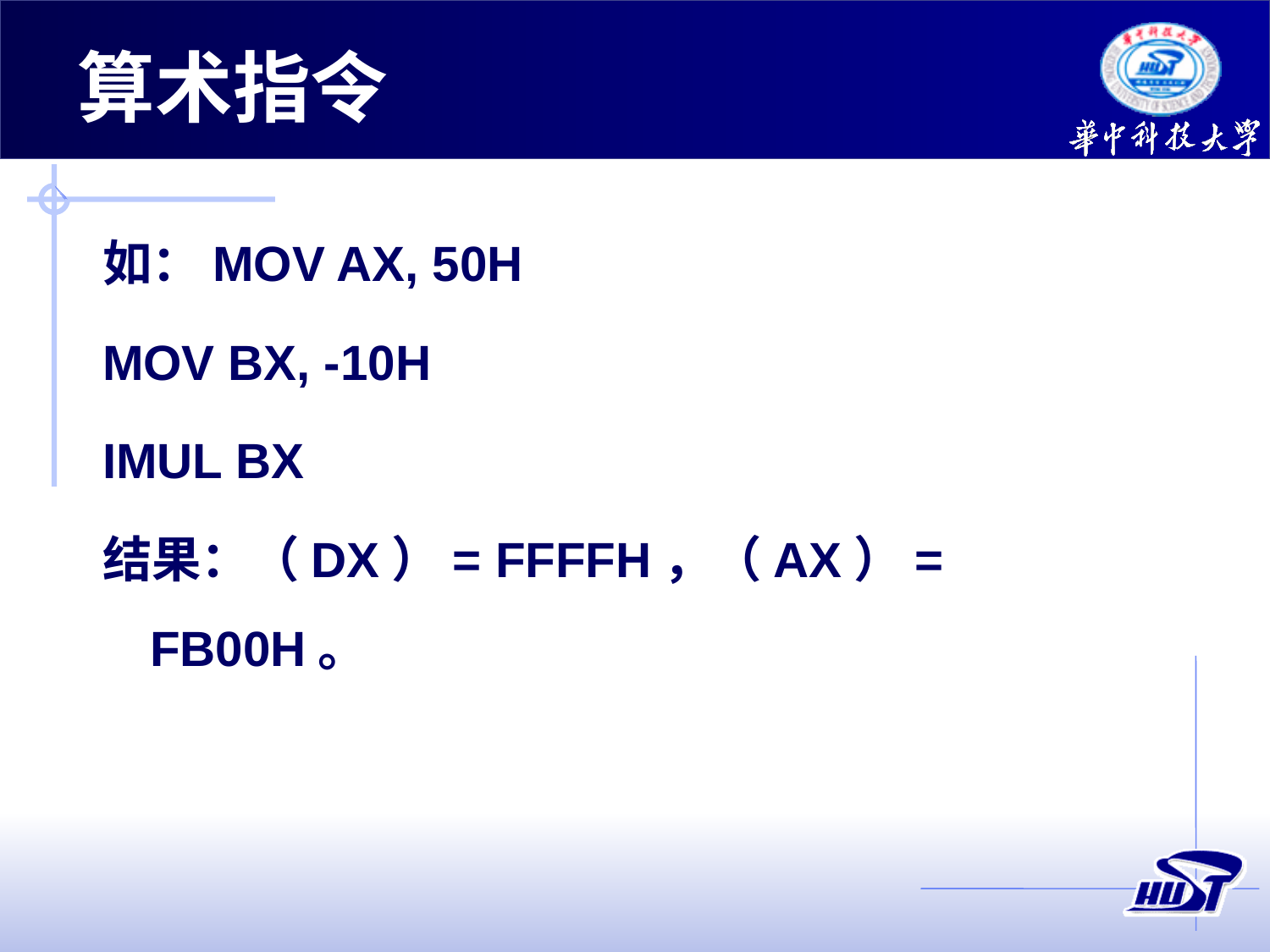

算术指令
如：MOV AX, 50H
MOV BX, -10H
IMUL BX
结果：（DX）= FFFFH，（AX）= FB00H。